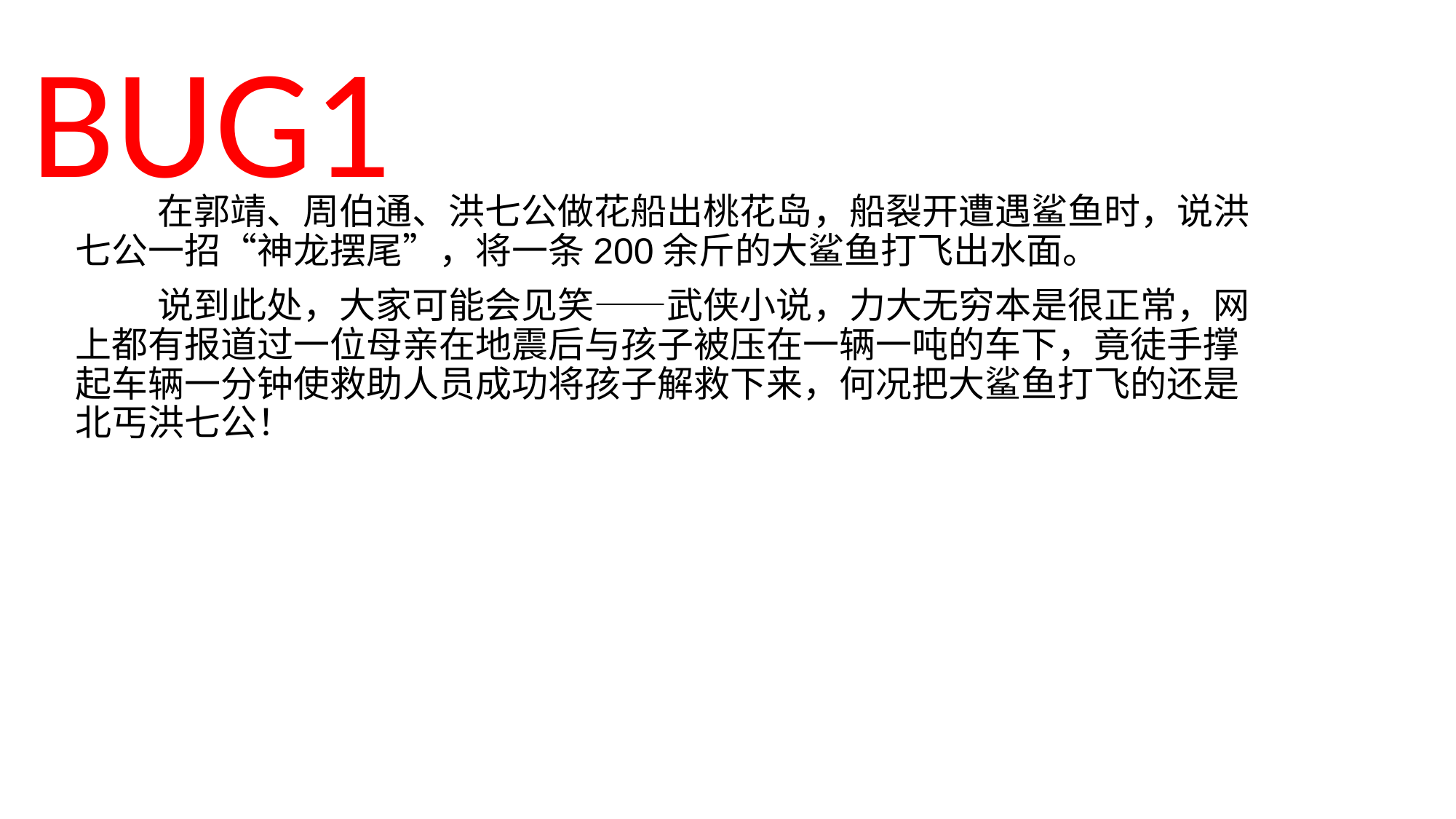

# BUG1
         在郭靖、周伯通、洪七公做花船出桃花岛，船裂开遭遇鲨鱼时，说洪七公一招“神龙摆尾”，将一条200余斤的大鲨鱼打飞出水面。
         说到此处，大家可能会见笑——武侠小说，力大无穷本是很正常，网上都有报道过一位母亲在地震后与孩子被压在一辆一吨的车下，竟徒手撑起车辆一分钟使救助人员成功将孩子解救下来，何况把大鲨鱼打飞的还是北丐洪七公！